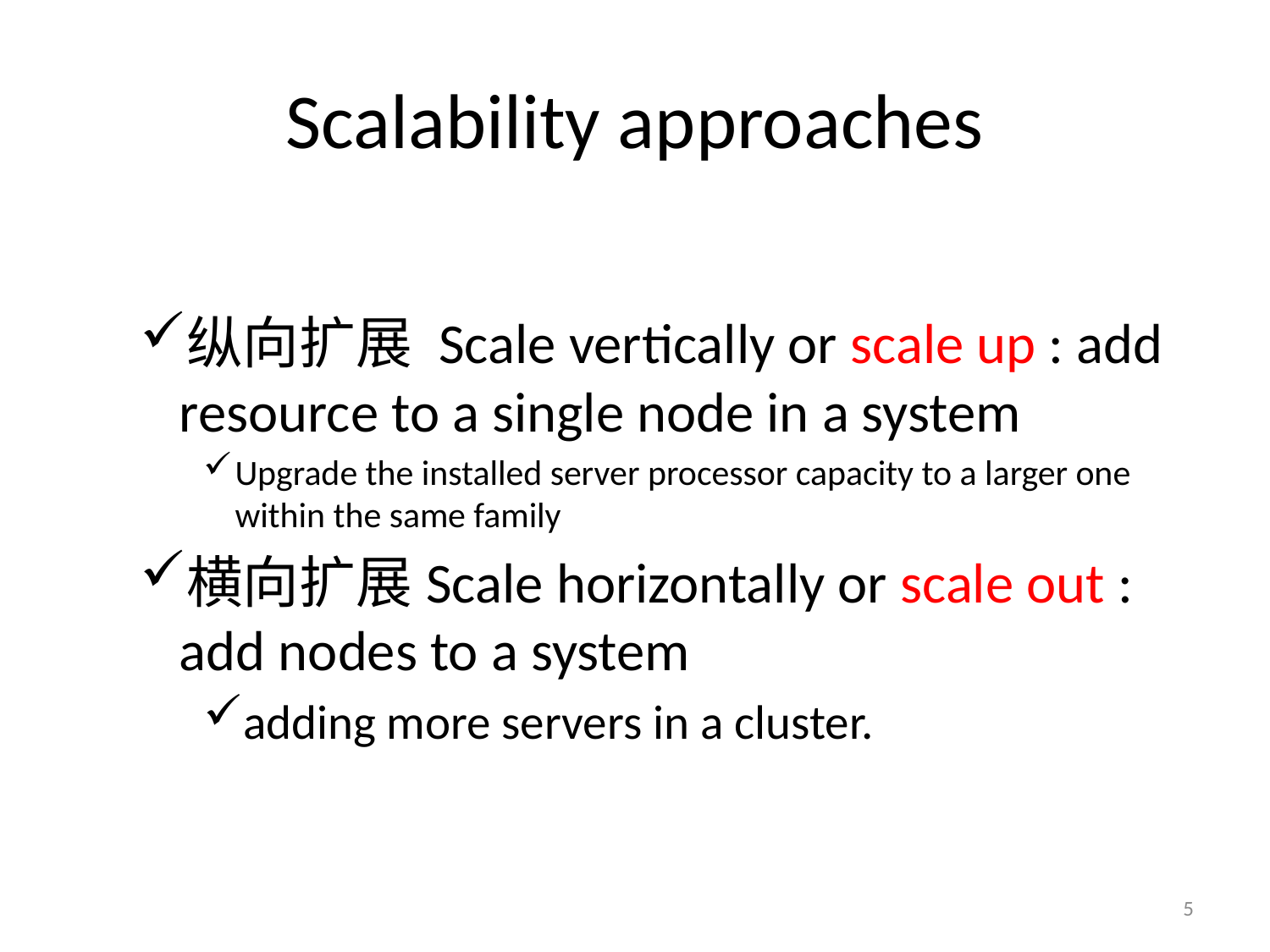

# Scalability approaches

纵向扩展 Scale vertically or scale up : add resource to a single node in a system
Upgrade the installed server processor capacity to a larger one within the same family
横向扩展Scale horizontally or scale out : add nodes to a system
adding more servers in a cluster.

5